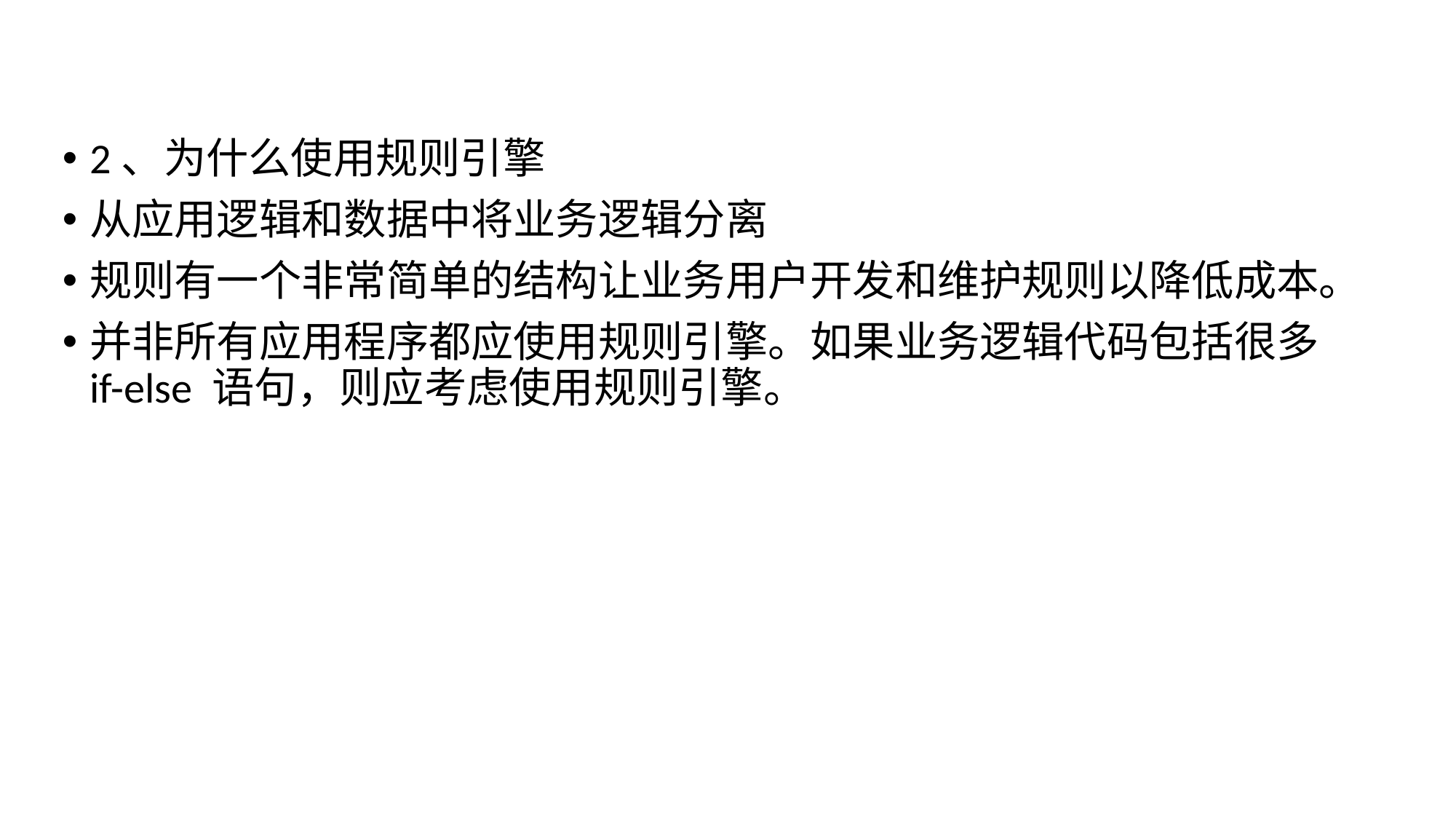

2、为什么使用规则引擎
从应用逻辑和数据中将业务逻辑分离
规则有一个非常简单的结构让业务用户开发和维护规则以降低成本。
并非所有应用程序都应使用规则引擎。如果业务逻辑代码包括很多 if-else 语句，则应考虑使用规则引擎。